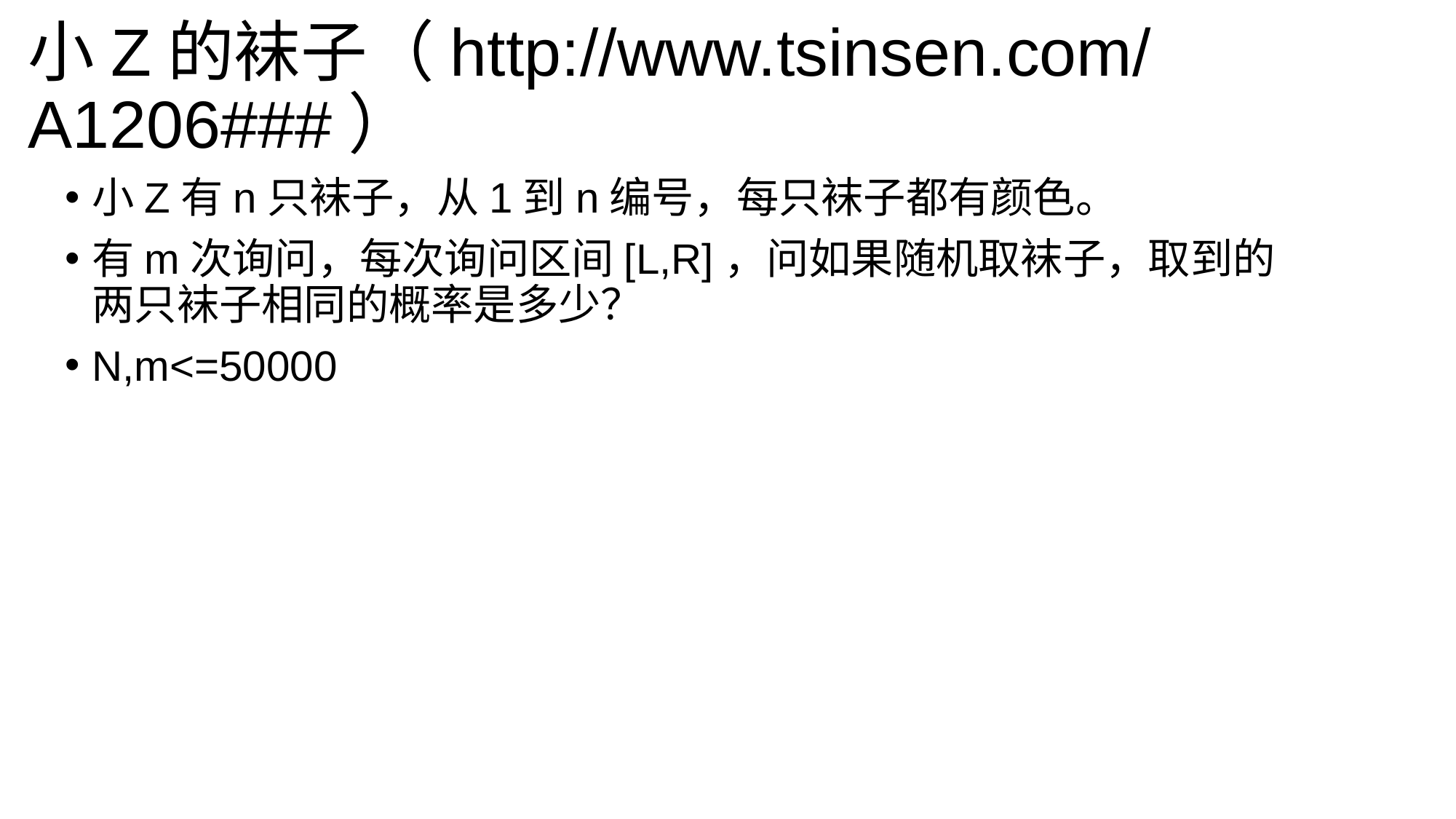

# 小Z的袜子（http://www.tsinsen.com/A1206###）
小Z有n只袜子，从1到n编号，每只袜子都有颜色。
有m次询问，每次询问区间[L,R]，问如果随机取袜子，取到的两只袜子相同的概率是多少？
N,m<=50000